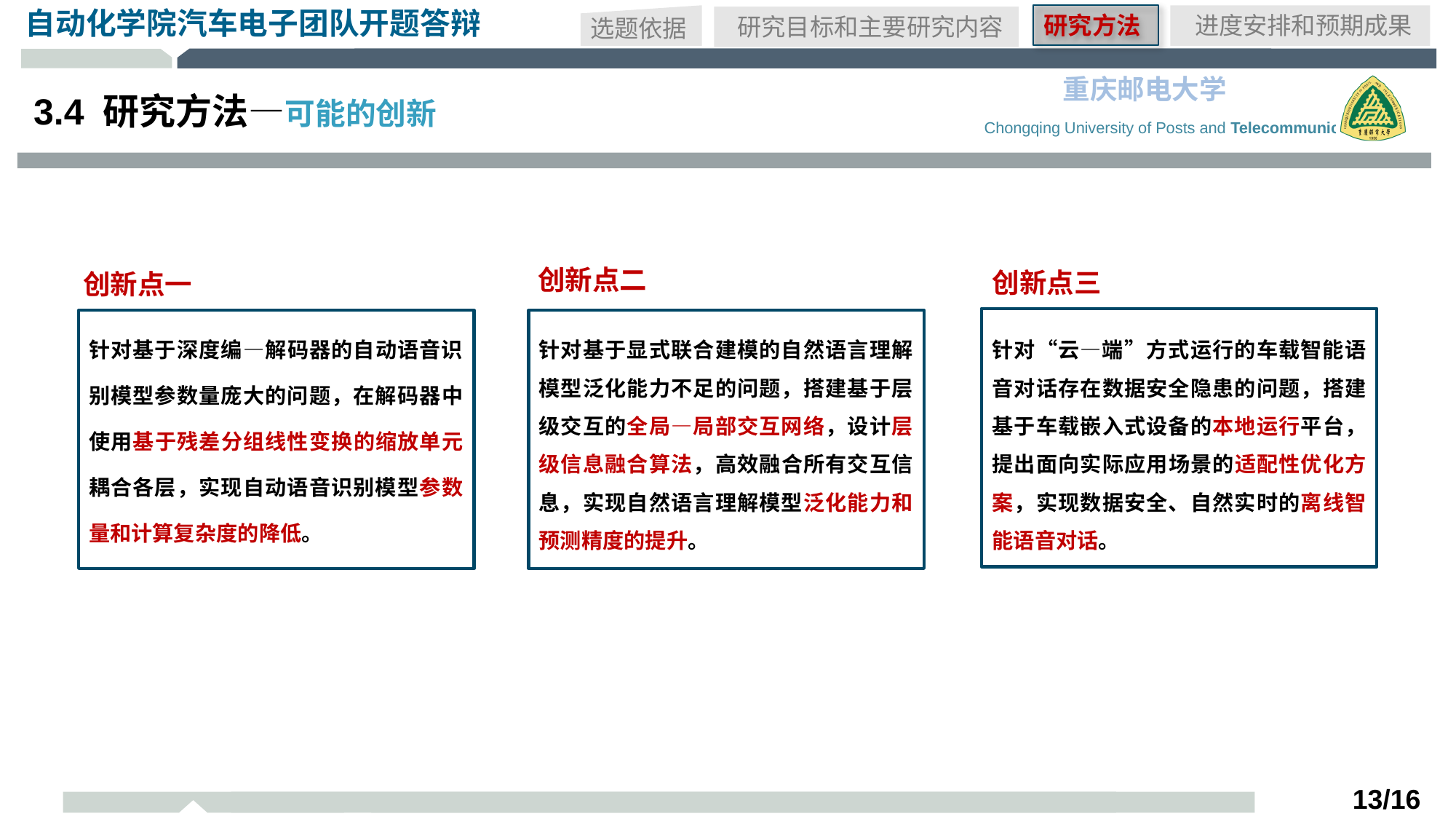

研究方法

进度安排和预期成果

研究目标和主要研究内容
选题依据
3.4 研究方法—可能的创新
创新点二
创新点三
创新点一

针对基于深度编—解码器的自动语音识别模型参数量庞大的问题，在解码器中使用基于残差分组线性变换的缩放单元耦合各层，实现自动语音识别模型参数量和计算复杂度的降低。
针对基于显式联合建模的自然语言理解模型泛化能力不足的问题，搭建基于层级交互的全局—局部交互网络，设计层级信息融合算法，高效融合所有交互信息，实现自然语言理解模型泛化能力和预测精度的提升。
针对“云—端”方式运行的车载智能语音对话存在数据安全隐患的问题，搭建基于车载嵌入式设备的本地运行平台，提出面向实际应用场景的适配性优化方案，实现数据安全、自然实时的离线智能语音对话。